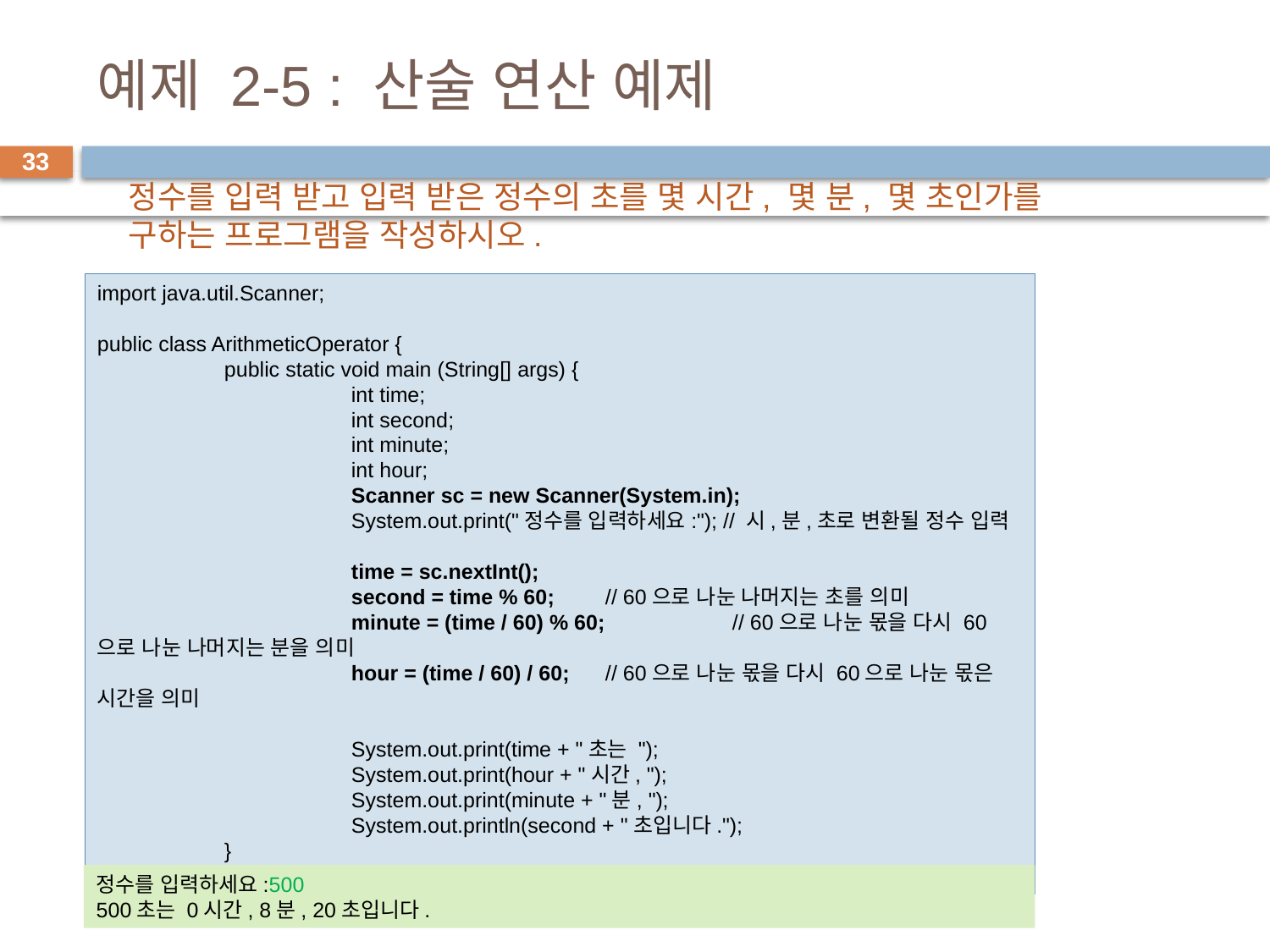

# 예제 2-5 : 산술 연산 예제
33
정수를 입력 받고 입력 받은 정수의 초를 몇 시간, 몇 분, 몇 초인가를
구하는 프로그램을 작성하시오.
import java.util.Scanner;

public class ArithmeticOperator {
	public static void main (String[] args) {
		int time;
		int second;
		int minute;
		int hour;
		Scanner sc = new Scanner(System.in);
		System.out.print("정수를 입력하세요:"); // 시,분,초로 변환될 정수 입력

		time = sc.nextInt();
		second = time % 60;	// 60으로 나눈 나머지는 초를 의미
		minute = (time / 60) % 60;	// 60으로 나눈 몫을 다시 60으로 나눈 나머지는 분을 의미
		hour = (time / 60) / 60;	// 60으로 나눈 몫을 다시 60으로 나눈 몫은 시간을 의미

		System.out.print(time + "초는 ");
		System.out.print(hour + "시간, ");
		System.out.print(minute + "분, ");
		System.out.println(second + "초입니다.");
	}
}
정수를 입력하세요:500
500초는 0시간, 8분, 20초입니다.